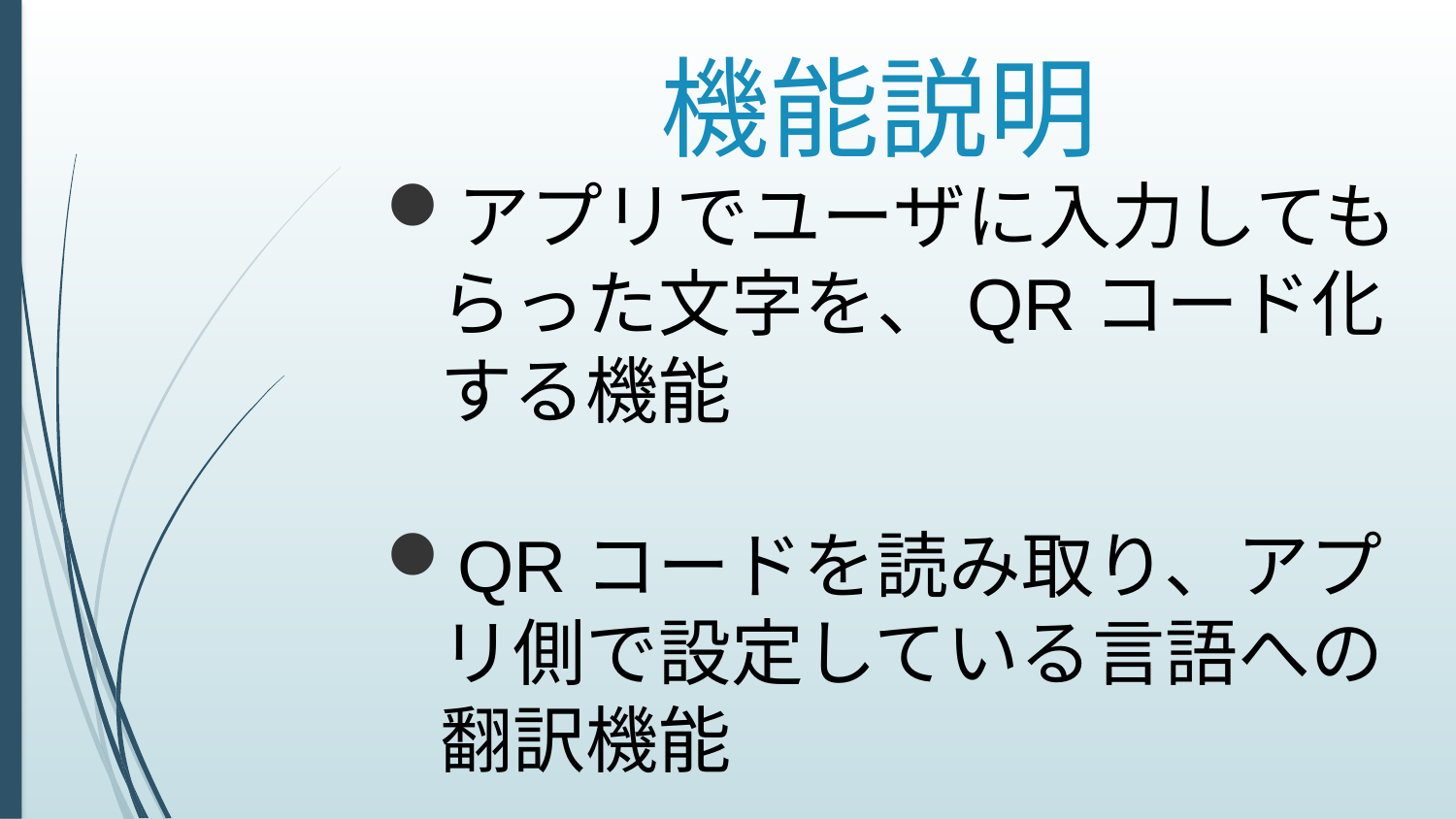

機能説明
アプリでユーザに入力してもらった文字を、QRコード化する機能

QRコードを読み取り、アプリ側で設定している言語への翻訳機能